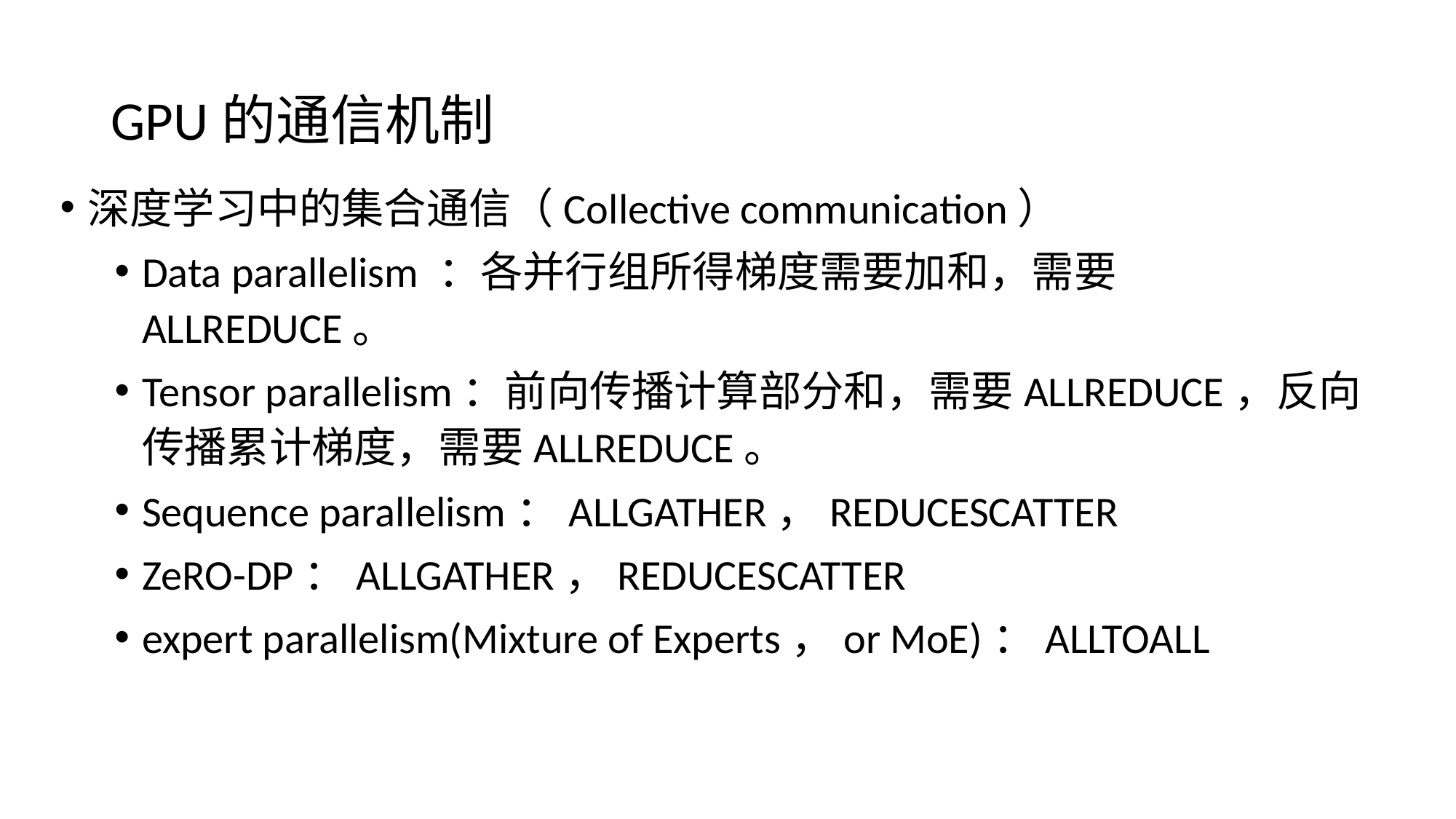

# GPU的通信机制
深度学习中的集合通信（Collective communication）
Data parallelism ：各并行组所得梯度需要加和，需要ALLREDUCE。
Tensor parallelism：前向传播计算部分和，需要ALLREDUCE，反向传播累计梯度，需要ALLREDUCE。
Sequence parallelism：ALLGATHER，REDUCESCATTER
ZeRO-DP：ALLGATHER，REDUCESCATTER
expert parallelism(Mixture of Experts，or MoE)：ALLTOALL